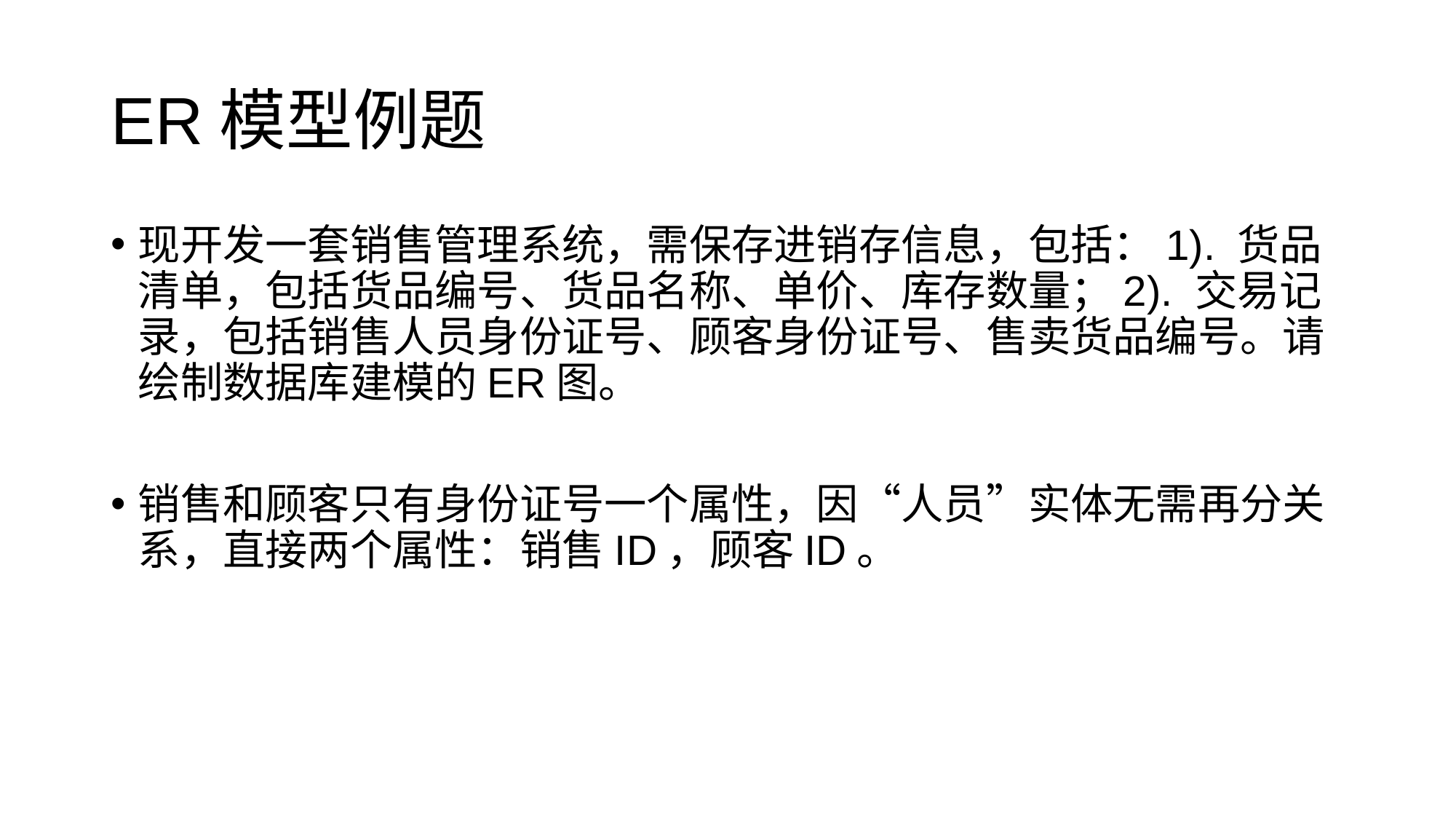

# ER模型例题
现开发一套销售管理系统，需保存进销存信息，包括：1). 货品清单，包括货品编号、货品名称、单价、库存数量；2). 交易记录，包括销售人员身份证号、顾客身份证号、售卖货品编号。请绘制数据库建模的ER图。

销售和顾客只有身份证号一个属性，因“人员”实体无需再分关系，直接两个属性：销售ID，顾客ID。